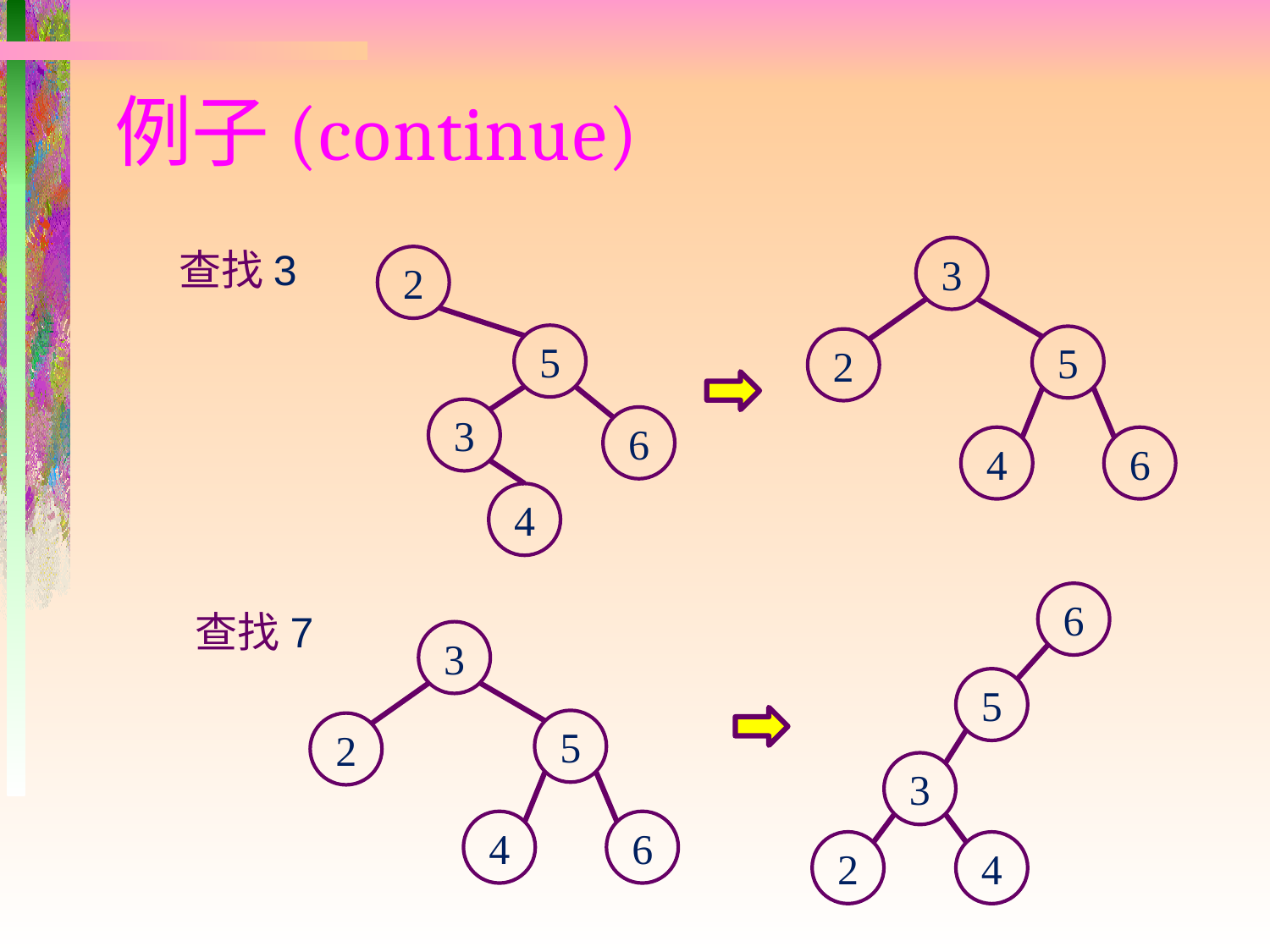

# 例子(continue)
查找3
3
5
2
4
6
2
5
3
6
4

6
5
3
2
4
查找7
3
5
2
4
6